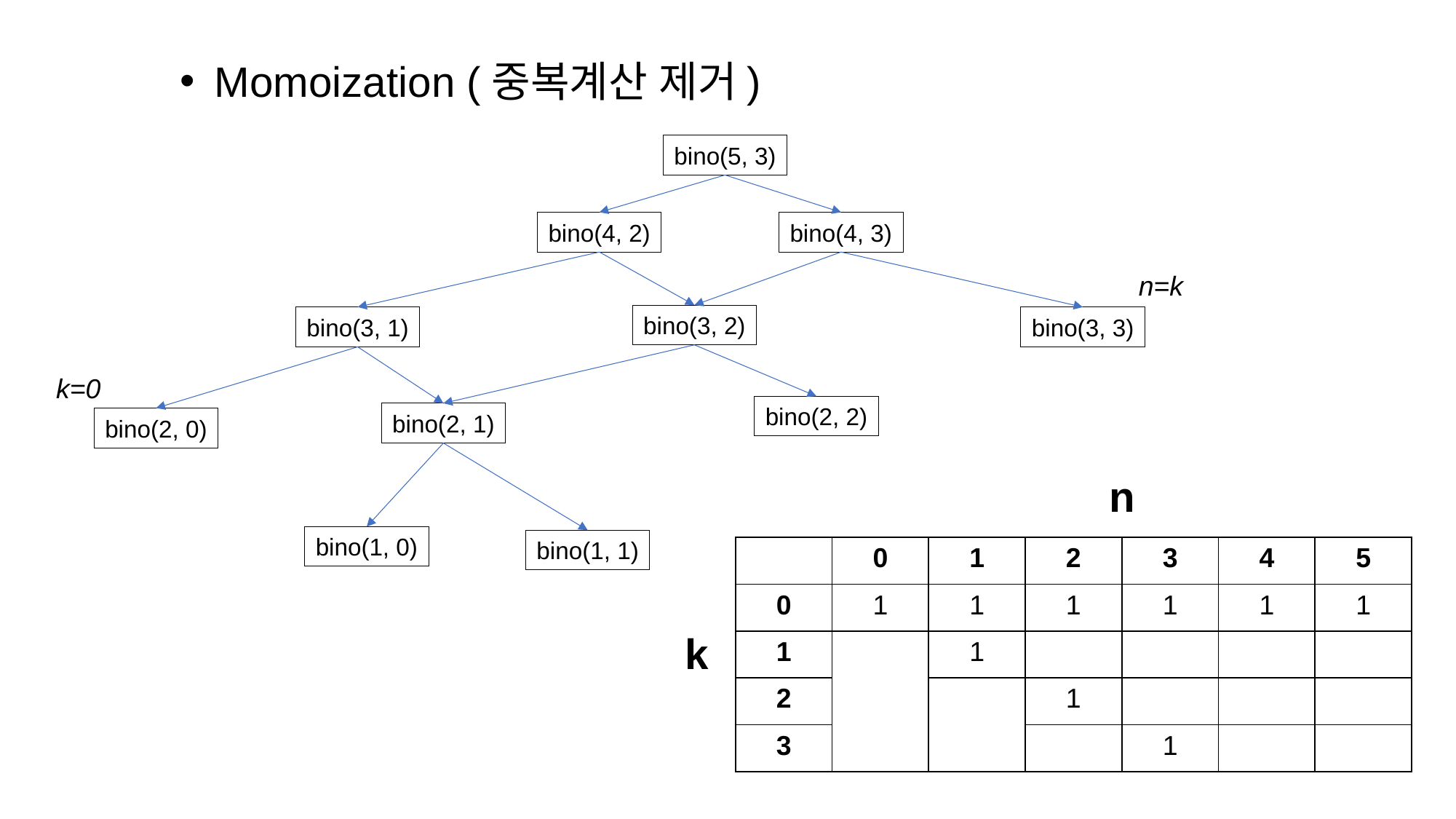

Momoization (중복계산 제거)
bino(5, 3)
bino(4, 2)
bino(4, 3)
n=k
bino(3, 2)
bino(3, 1)
bino(3, 3)
k=0
bino(2, 2)
bino(2, 1)
bino(2, 0)
bino(1, 0)
bino(1, 1)
n
|  | 0 | 1 | 2 | 3 | 4 | 5 |
| --- | --- | --- | --- | --- | --- | --- |
| 0 | 1 | 1 | 1 | 1 | 1 | 1 |
| 1 |  | 1 |  |  |  |  |
| 2 |  |  | 1 |  |  |  |
| 3 |  |  |  | 1 |  |  |
k